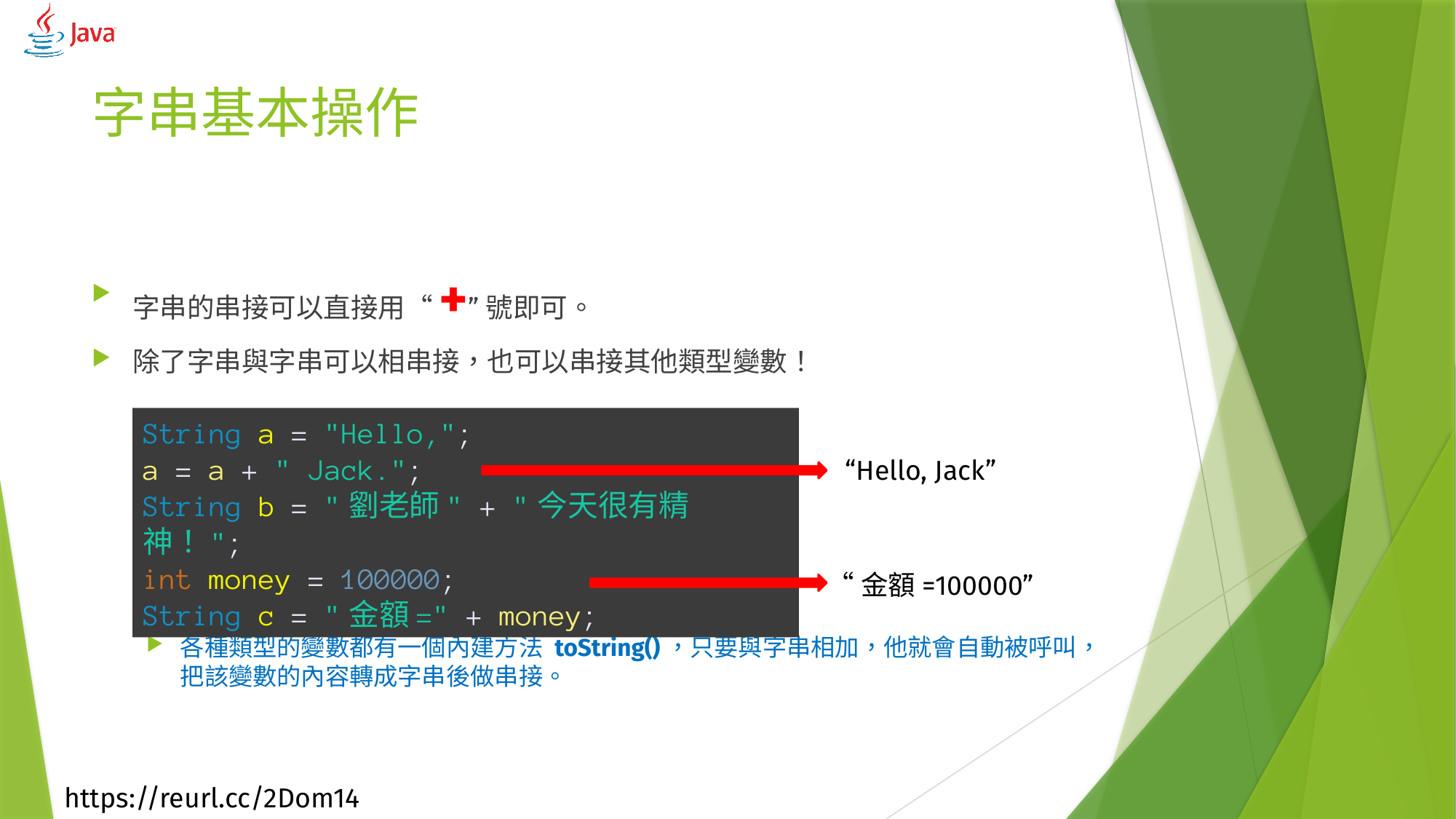

# 字串基本操作
字串的串接可以直接用“+”號即可。
除了字串與字串可以相串接，也可以串接其他類型變數！

各種類型的變數都有一個內建方法 toString()，只要與字串相加，他就會自動被呼叫，把該變數的內容轉成字串後做串接。
String a = "Hello,";
a = a + " Jack.";
String b = "劉老師" + "今天很有精神！";
int money = 100000;
String c = "金額=" + money;
“Hello, Jack”

“金額=100000”